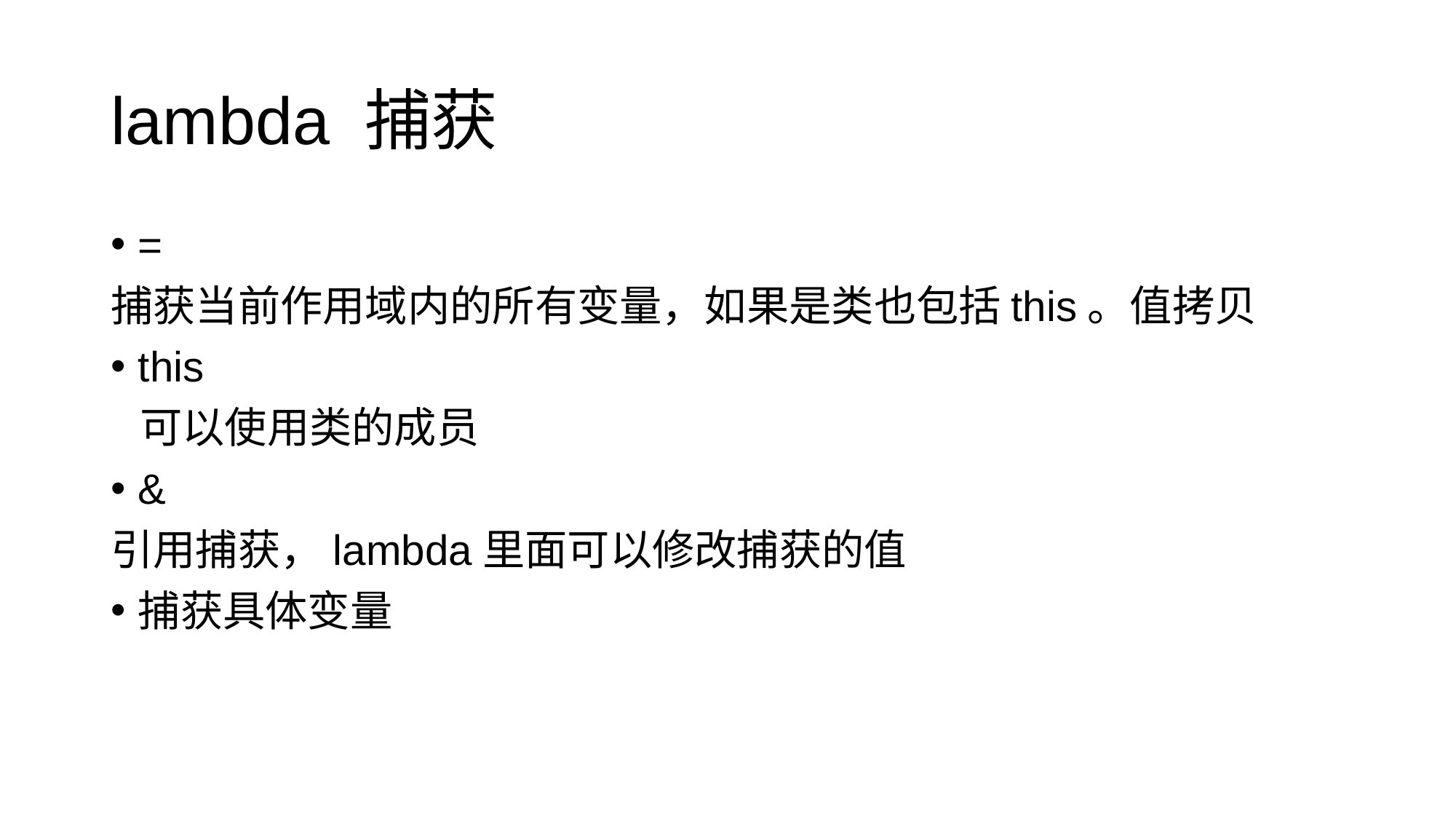

# lambda 捕获
=
捕获当前作用域内的所有变量，如果是类也包括this。值拷贝
this
  可以使用类的成员
&
引用捕获，lambda里面可以修改捕获的值
捕获具体变量